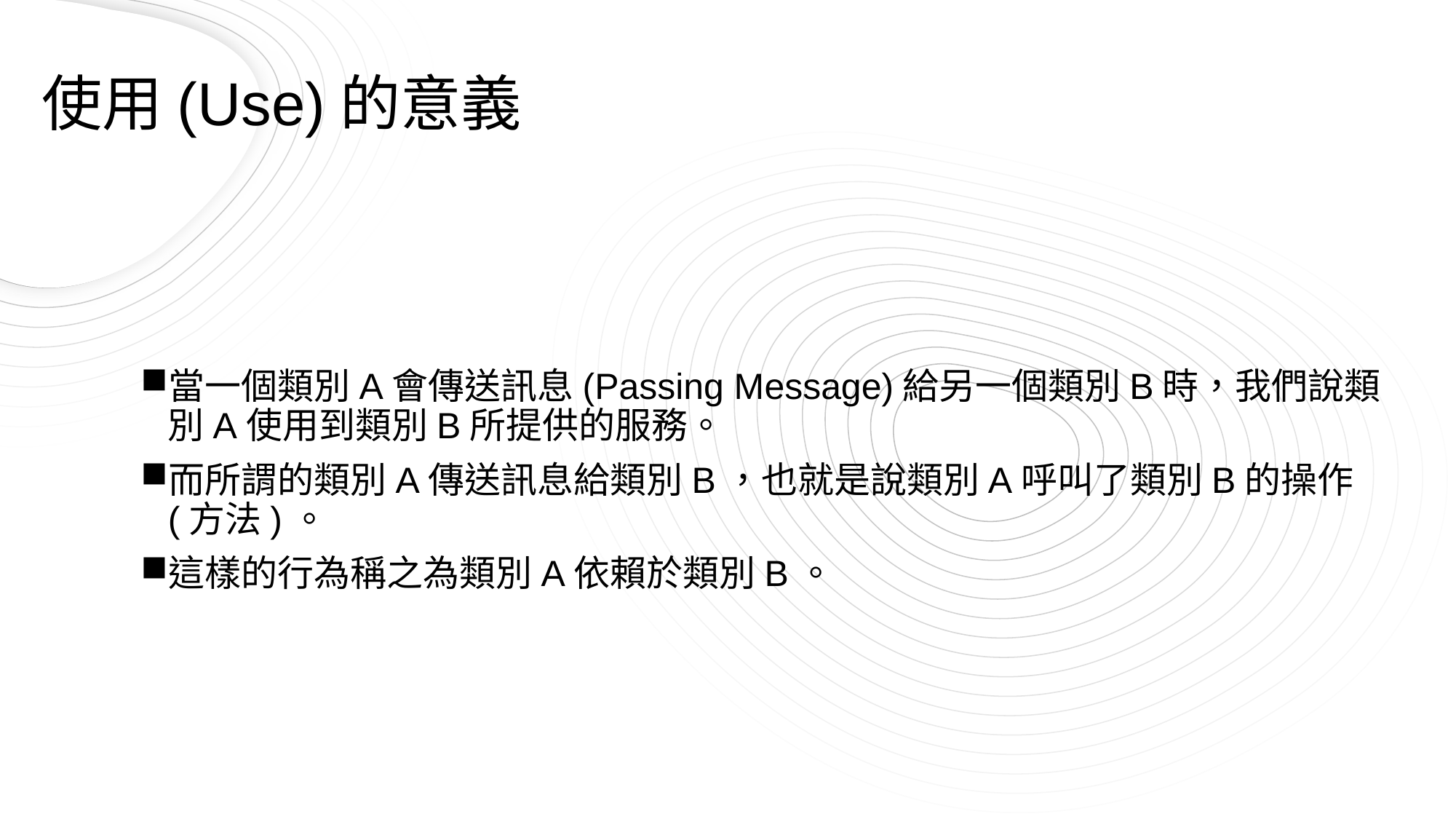

使用(Use)的意義
當一個類別A會傳送訊息(Passing Message)給另一個類別B時，我們說類別A使用到類別B所提供的服務。
而所謂的類別A傳送訊息給類別B，也就是說類別A呼叫了類別B的操作(方法)。
這樣的行為稱之為類別A依賴於類別B。